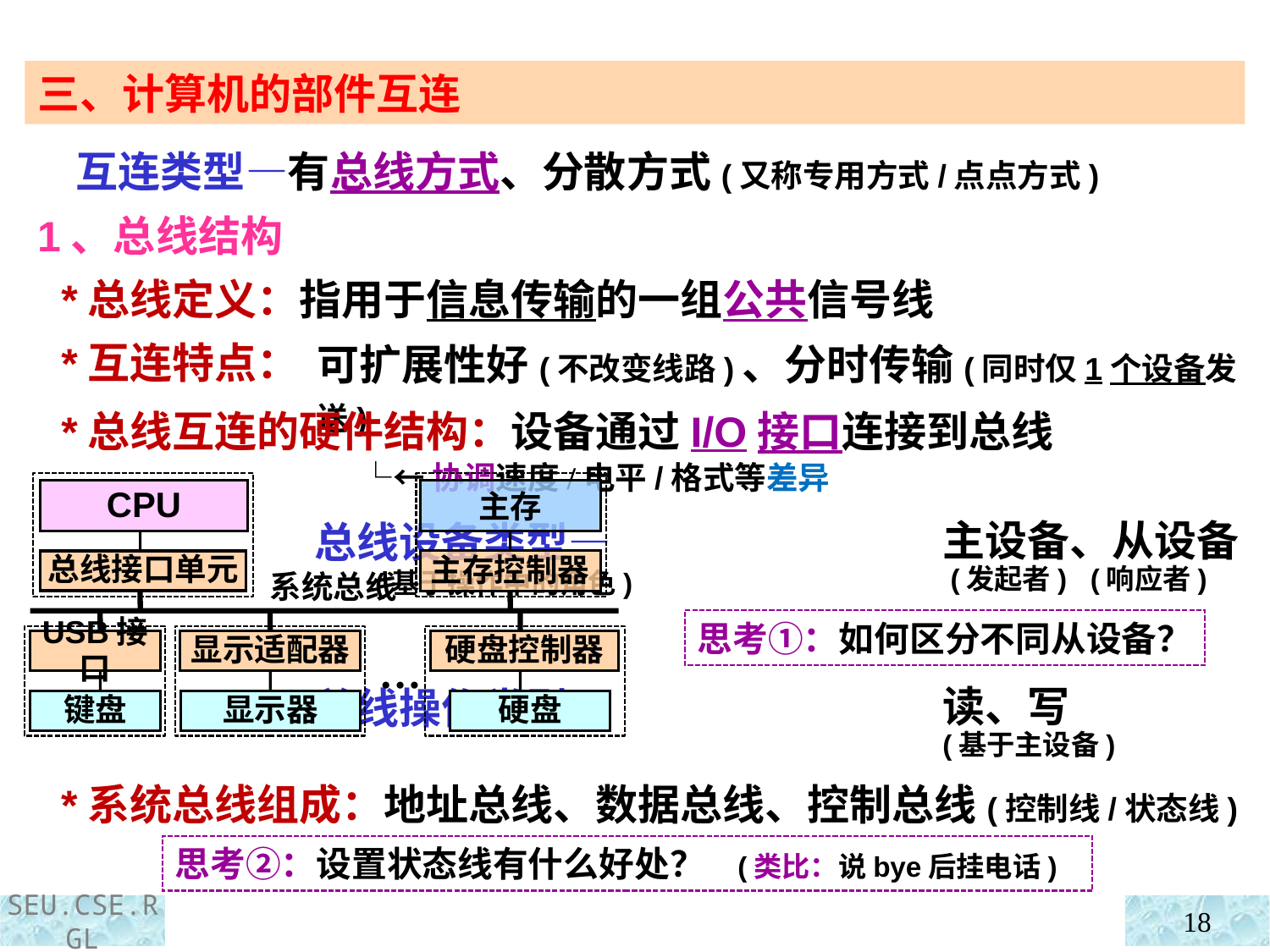

三、计算机的部件互连
   互连类型—有总线方式、分散方式(又称专用方式/点点方式)
1、总线结构
  *总线定义：指用于信息传输的一组公共信号线
  *互连特点：
可扩展性好(不改变线路)、分时传输(同时仅1个设备发送)
  *总线互连的硬件结构：设备通过I/O接口连接到总线
                                             └←协调速度/电平/格式等差异
                            总线设备类型—
                                      (基于操作中的角色)

                            总线操作类型—

CPU
主存

主存控制器
总线接口单元
系统总线

USB接口
硬盘控制器
显示适配器
…

键盘
显示器
硬盘
主设备、从设备
 (发起者)   (响应者)

读、写
(基于主设备)
思考①：如何区分不同从设备？
  *系统总线组成：地址总线、数据总线、控制总线(控制线/状态线)
思考②：设置状态线有什么好处？   (类比：说bye后挂电话)
18